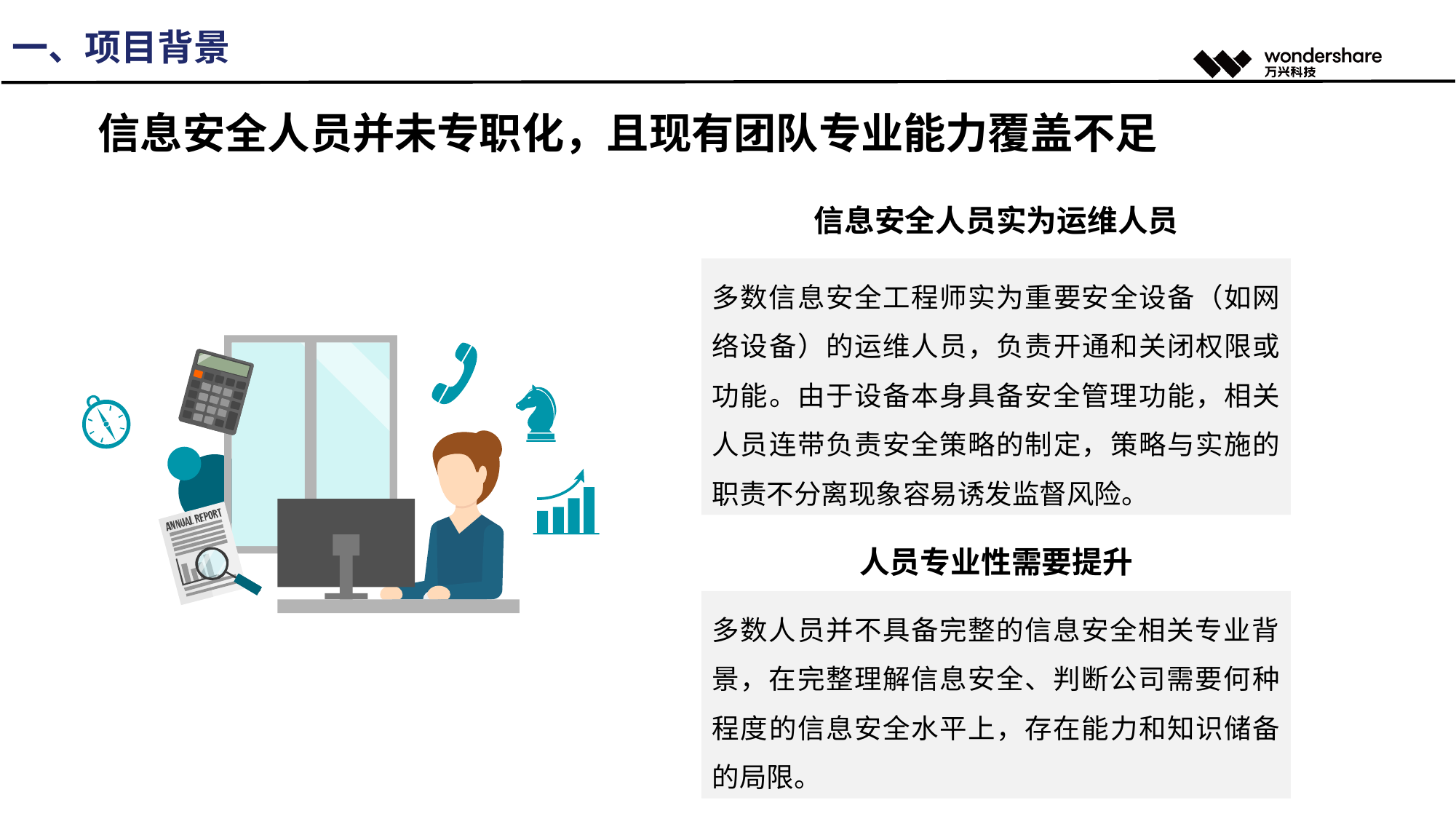

一、项目背景
信息安全人员并未专职化，且现有团队专业能力覆盖不足
信息安全人员实为运维人员
多数信息安全工程师实为重要安全设备（如网络设备）的运维人员，负责开通和关闭权限或功能。由于设备本身具备安全管理功能，相关人员连带负责安全策略的制定，策略与实施的职责不分离现象容易诱发监督风险。

人员专业性需要提升
多数人员并不具备完整的信息安全相关专业背景，在完整理解信息安全、判断公司需要何种程度的信息安全水平上，存在能力和知识储备的局限。